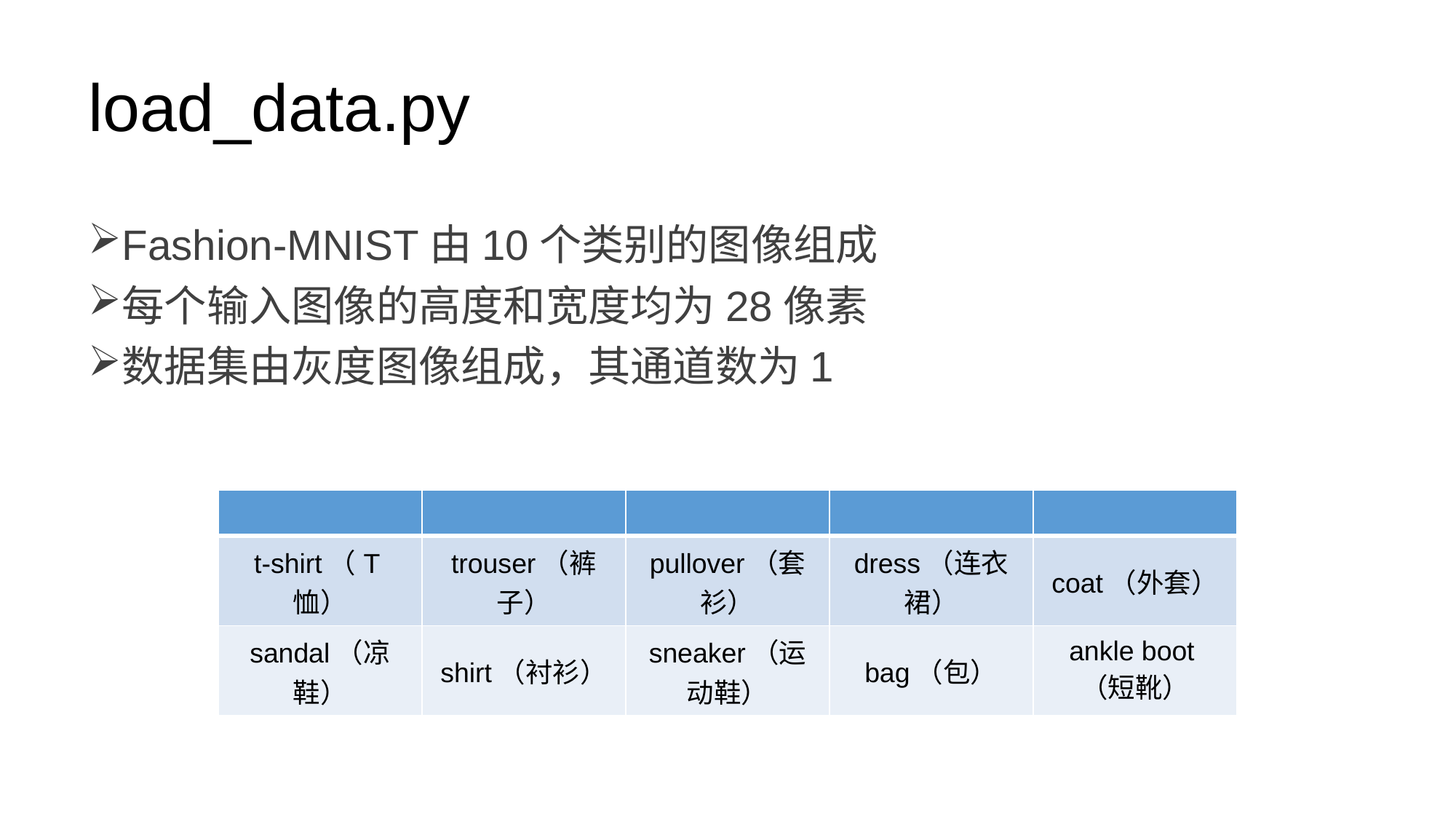

# load_data.py
Fashion-MNIST由10个类别的图像组成
每个输入图像的高度和宽度均为28像素
数据集由灰度图像组成，其通道数为1
|  |  |  |  |  |
| --- | --- | --- | --- | --- |
| t-shirt（T恤） | trouser（裤子） | pullover（套衫） | dress（连衣裙） | coat（外套） |
| sandal（凉鞋） | shirt（衬衫） | sneaker（运动鞋） | bag（包） | ankle boot（短靴） |